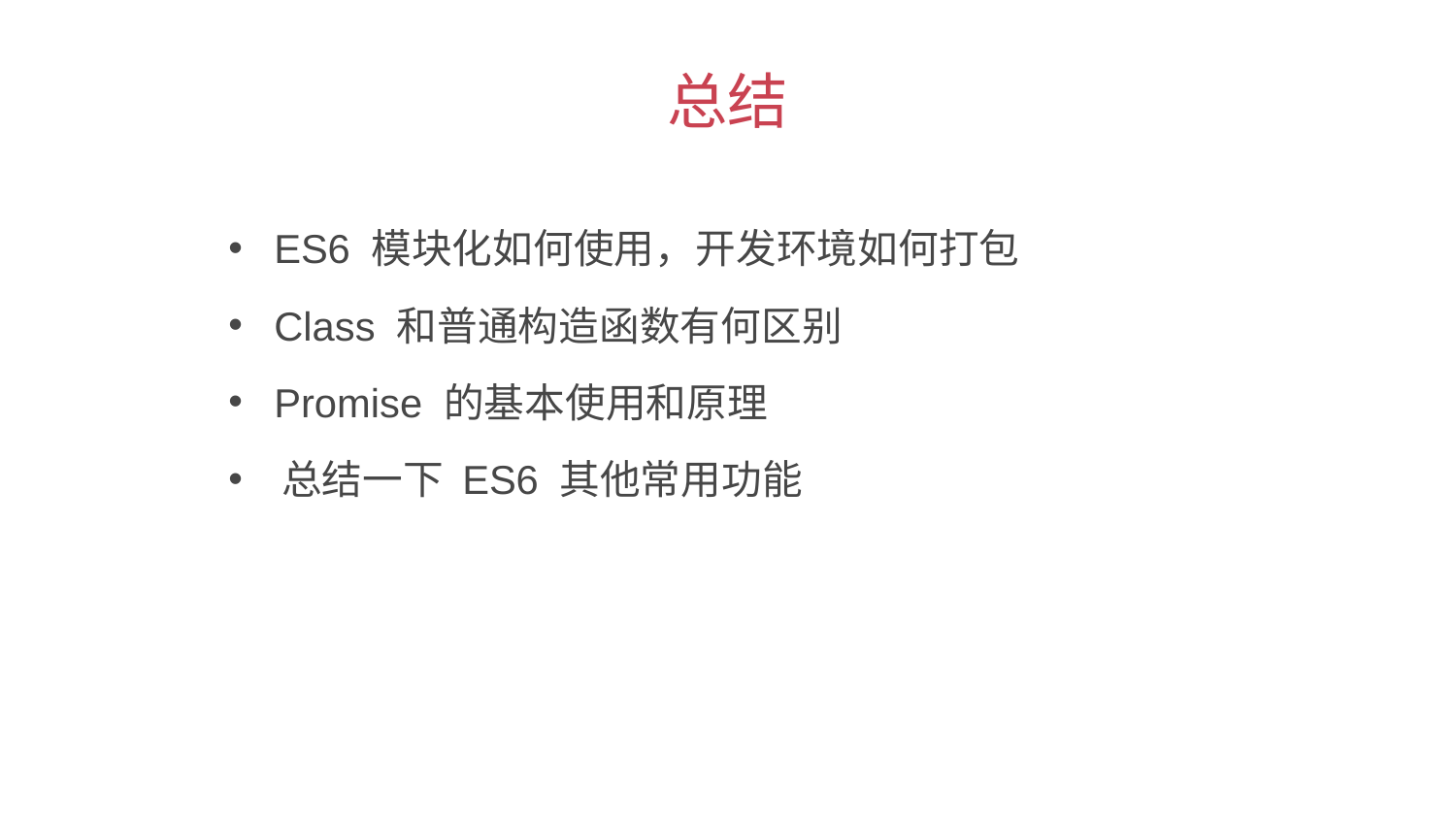

总结
 ES6 模块化如何使用，开发环境如何打包
 Class 和普通构造函数有何区别
 Promise 的基本使用和原理
 总结一下 ES6 其他常用功能